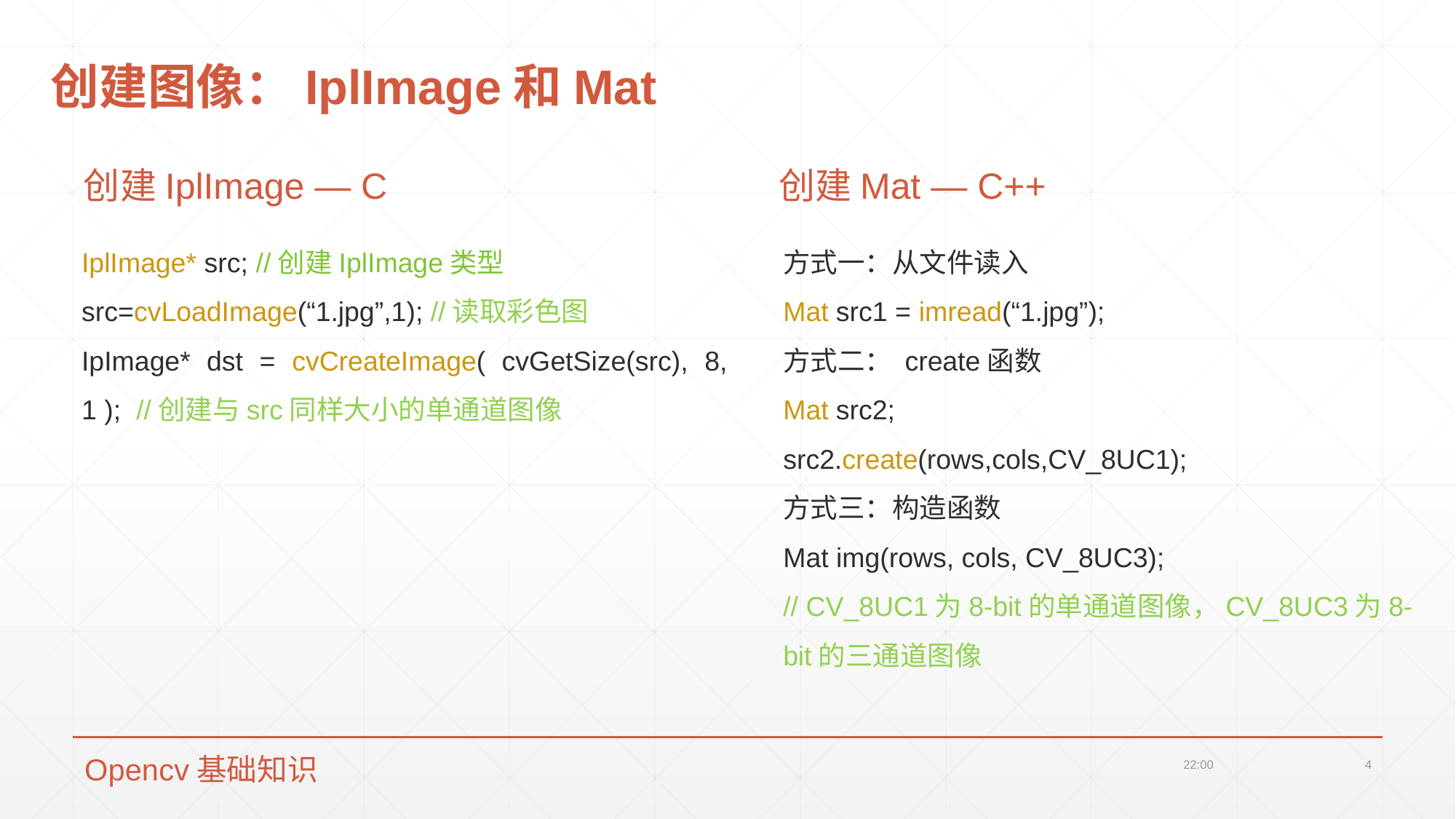

# 创建图像：IplImage和Mat
创建IplImage — C
创建Mat — C++
IplImage* src; //创建IplImage类型src=cvLoadImage(“1.jpg”,1); //读取彩色图
IpImage* dst = cvCreateImage( cvGetSize(src), 8, 1 );  //创建与src同样大小的单通道图像
方式一：从文件读入
Mat src1 = imread(“1.jpg”);
方式二： create函数
Mat src2;
src2.create(rows,cols,CV_8UC1);
方式三：构造函数
Mat img(rows, cols, CV_8UC3);
// CV_8UC1为8-bit的单通道图像，CV_8UC3为8-bit的三通道图像
Opencv基础知识
22:00
4